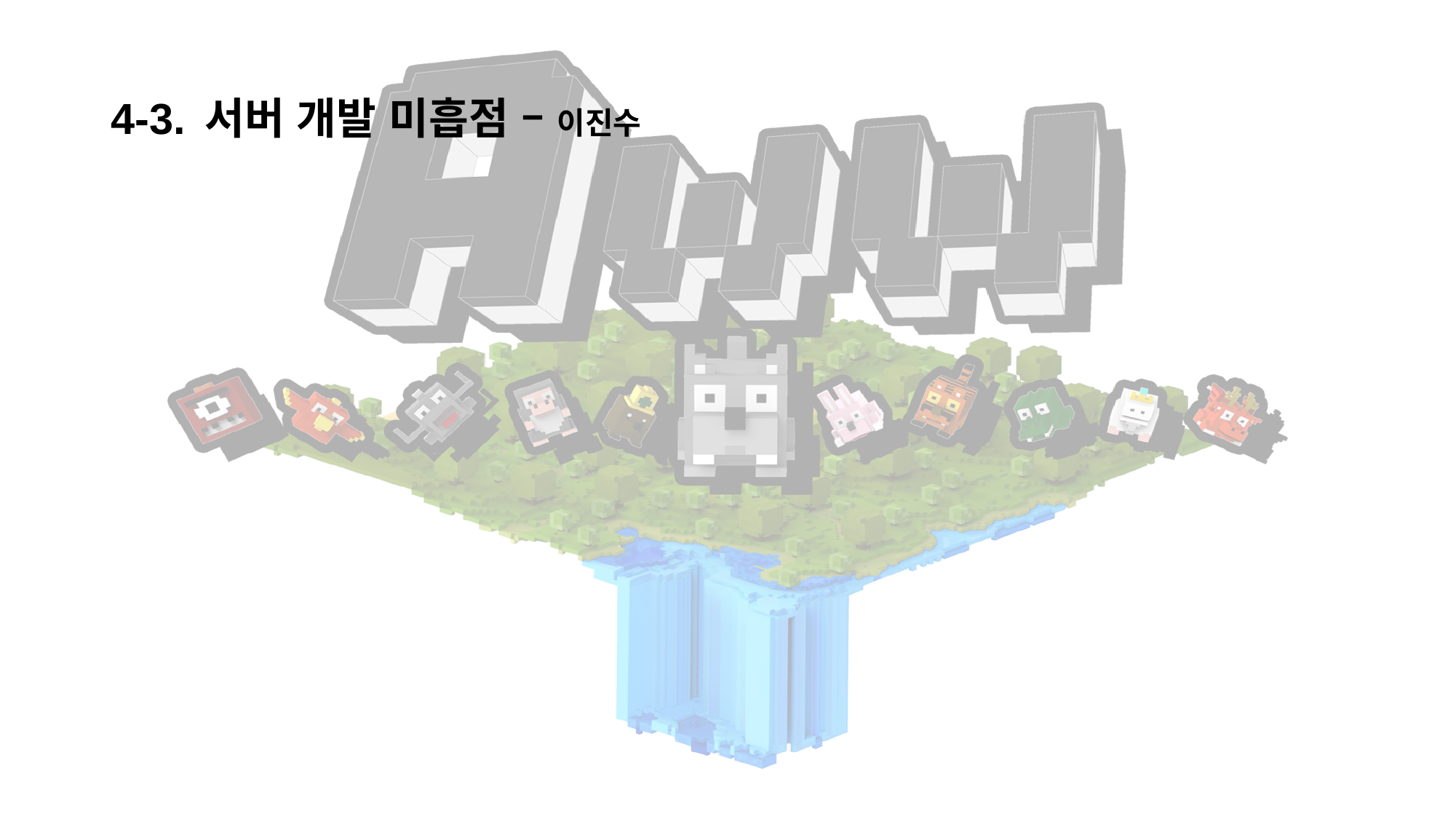

# 4-3. 서버 개발 미흡점 – 이진수